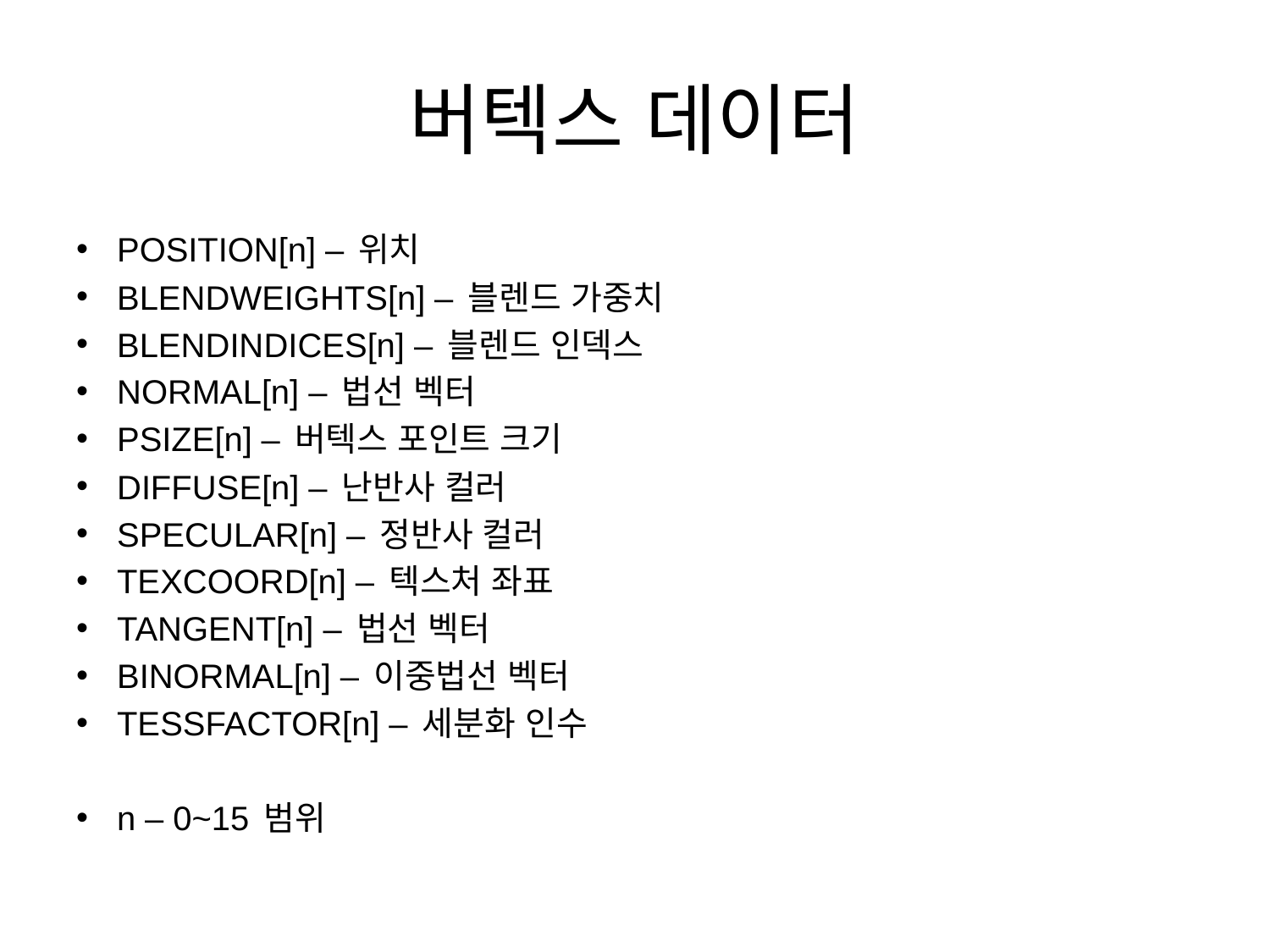

# 버텍스 데이터
POSITION[n] – 위치
BLENDWEIGHTS[n] – 블렌드 가중치
BLENDINDICES[n] – 블렌드 인덱스
NORMAL[n] – 법선 벡터
PSIZE[n] – 버텍스 포인트 크기
DIFFUSE[n] – 난반사 컬러
SPECULAR[n] – 정반사 컬러
TEXCOORD[n] – 텍스처 좌표
TANGENT[n] – 법선 벡터
BINORMAL[n] – 이중법선 벡터
TESSFACTOR[n] – 세분화 인수

n – 0~15 범위